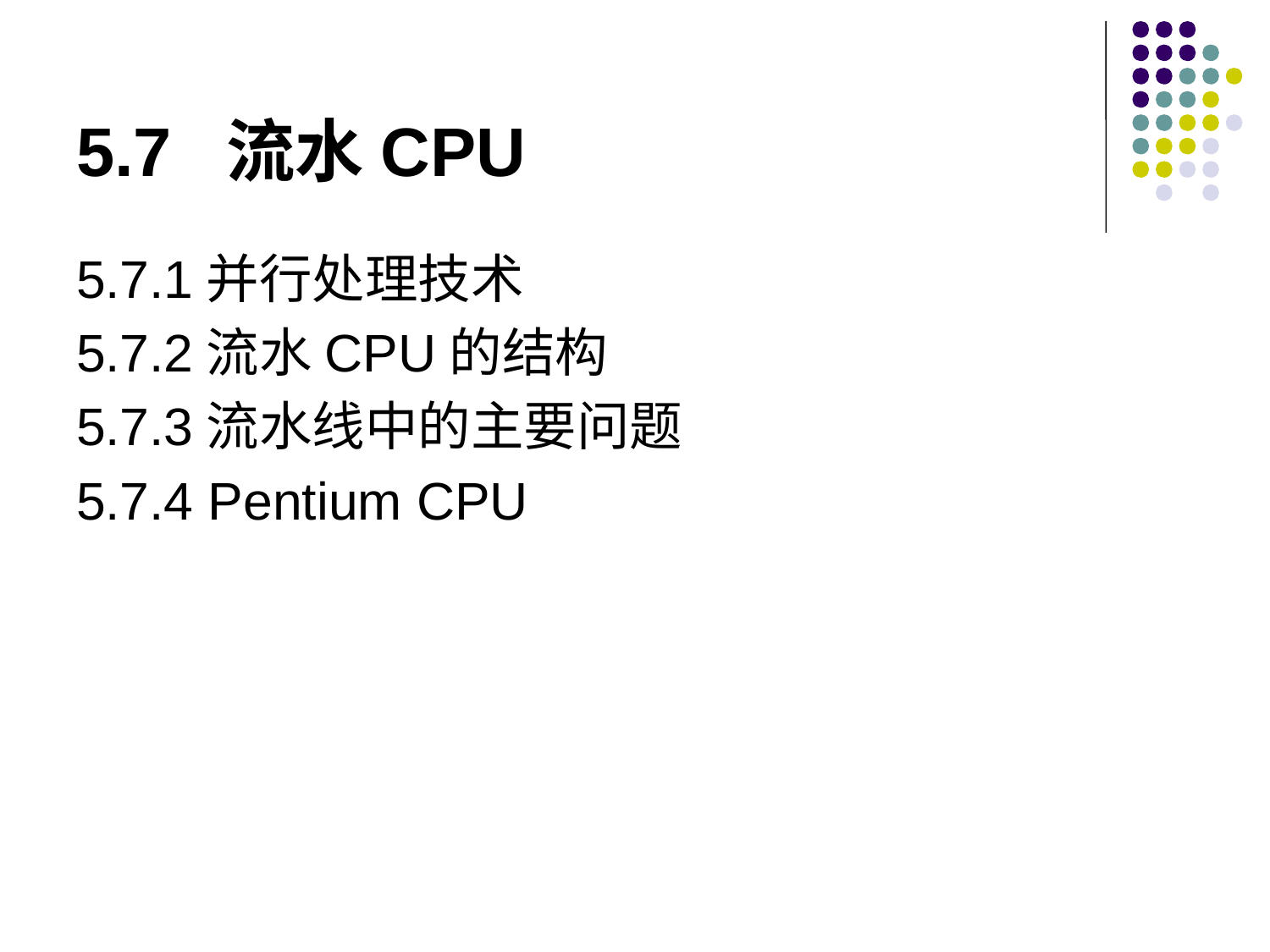

# 5.7  流水CPU
5.7.1并行处理技术
5.7.2流水CPU的结构
5.7.3流水线中的主要问题
5.7.4 Pentium CPU
7